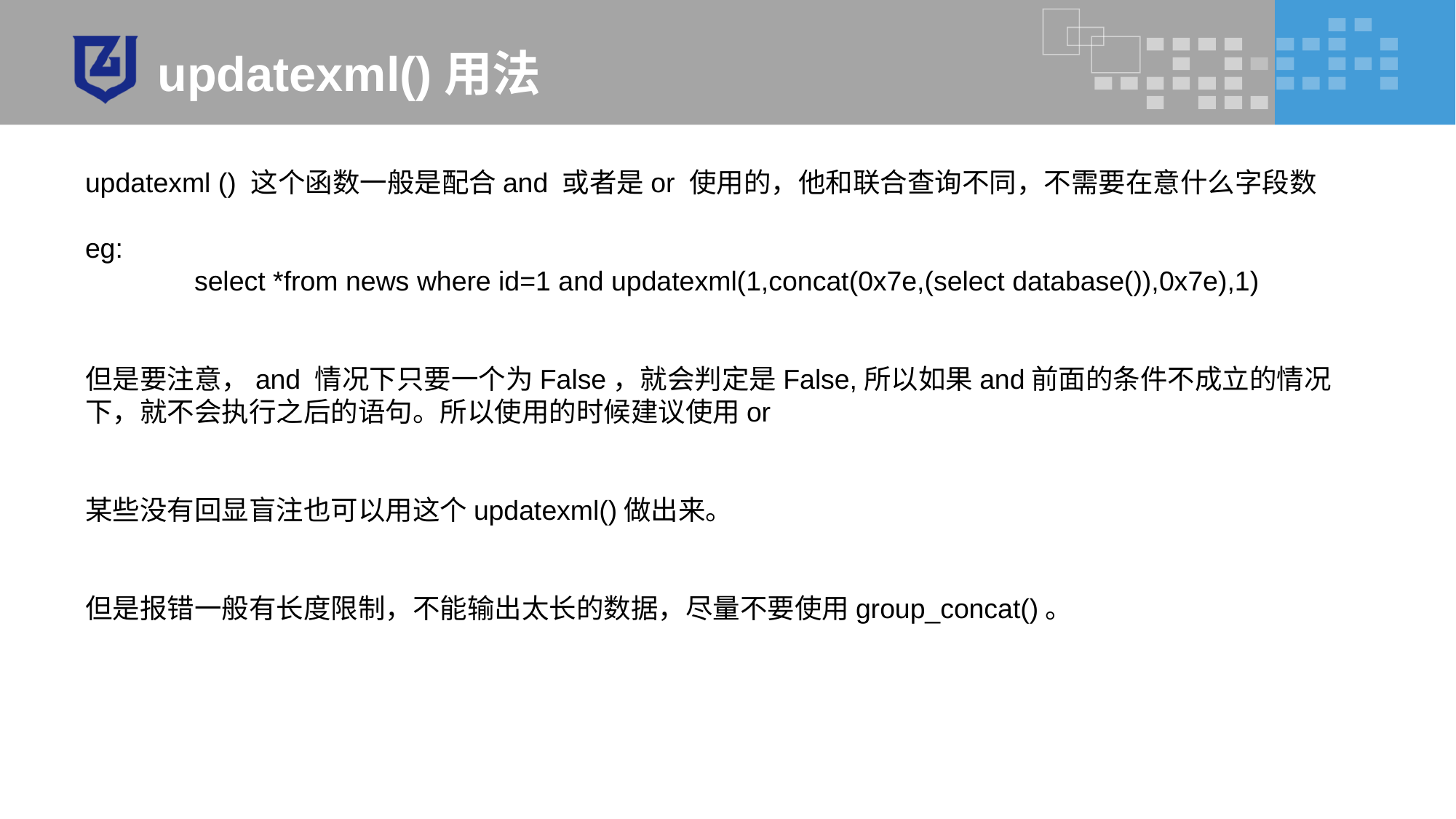

# updatexml()用法
updatexml () 这个函数一般是配合and 或者是or 使用的，他和联合查询不同，不需要在意什么字段数

eg:
	select *from news where id=1 and updatexml(1,concat(0x7e,(select database()),0x7e),1)

但是要注意，and 情况下只要一个为False，就会判定是False,所以如果and前面的条件不成立的情况下，就不会执行之后的语句。所以使用的时候建议使用or

某些没有回显盲注也可以用这个updatexml()做出来。

但是报错一般有长度限制，不能输出太长的数据，尽量不要使用group_concat()。